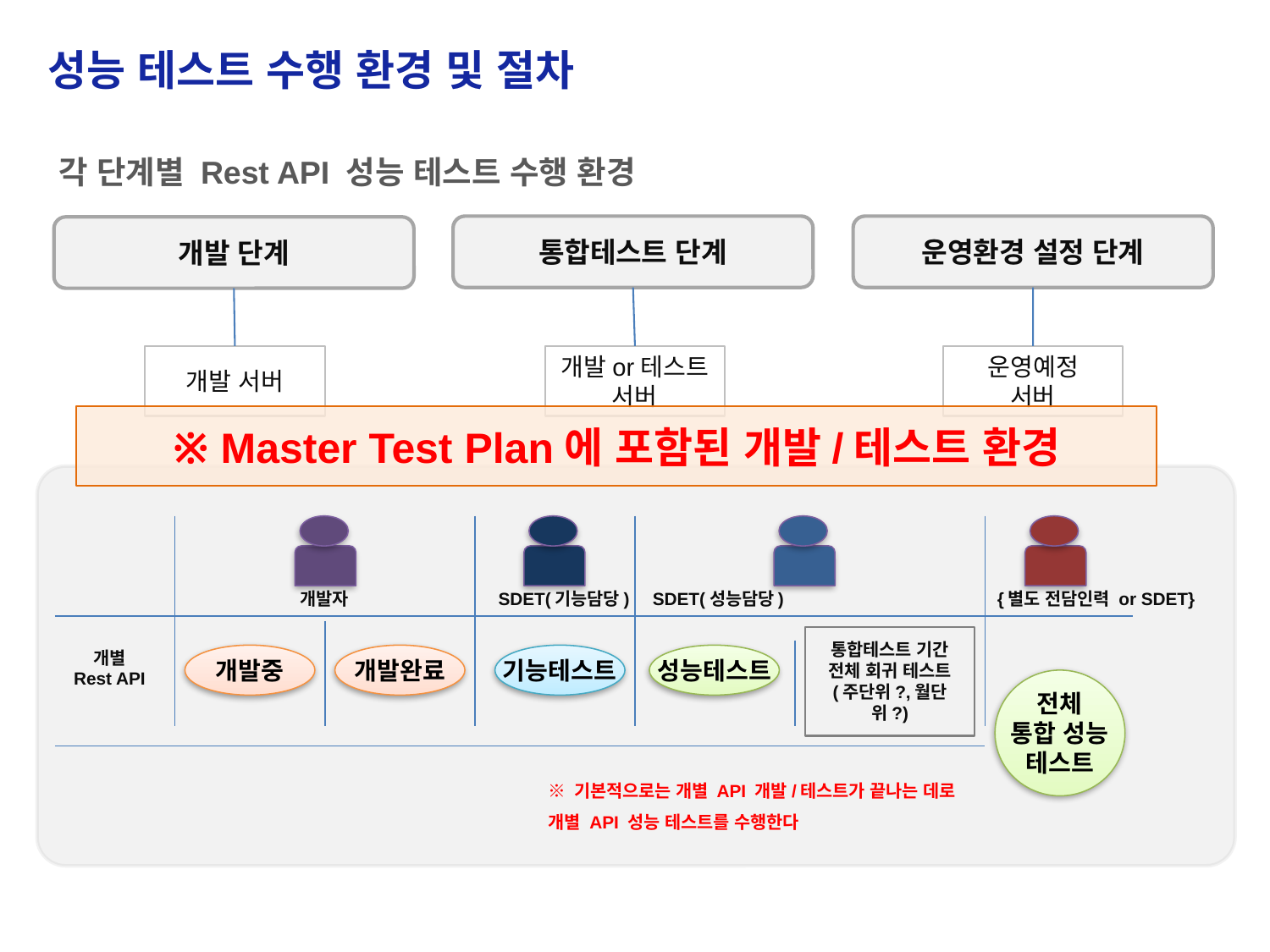

성능 테스트 수행 환경 및 절차
각 단계별 Rest API 성능 테스트 수행 환경
통합테스트 단계
운영환경 설정 단계
개발 단계
개발 서버
개발or테스트
서버
운영예정
서버
※ Master Test Plan에 포함된 개발/테스트 환경

개발자
SDET(기능담당)
SDET(성능담당)
{별도 전담인력 or SDET}
통합테스트 기간
전체 회귀 테스트
(주단위?,월단위?)
개별
Rest API
개발중
개발완료
기능테스트
성능테스트
전체
통합 성능
테스트
※ 기본적으로는 개별 API 개발/테스트가 끝나는 데로
개별 API 성능 테스트를 수행한다